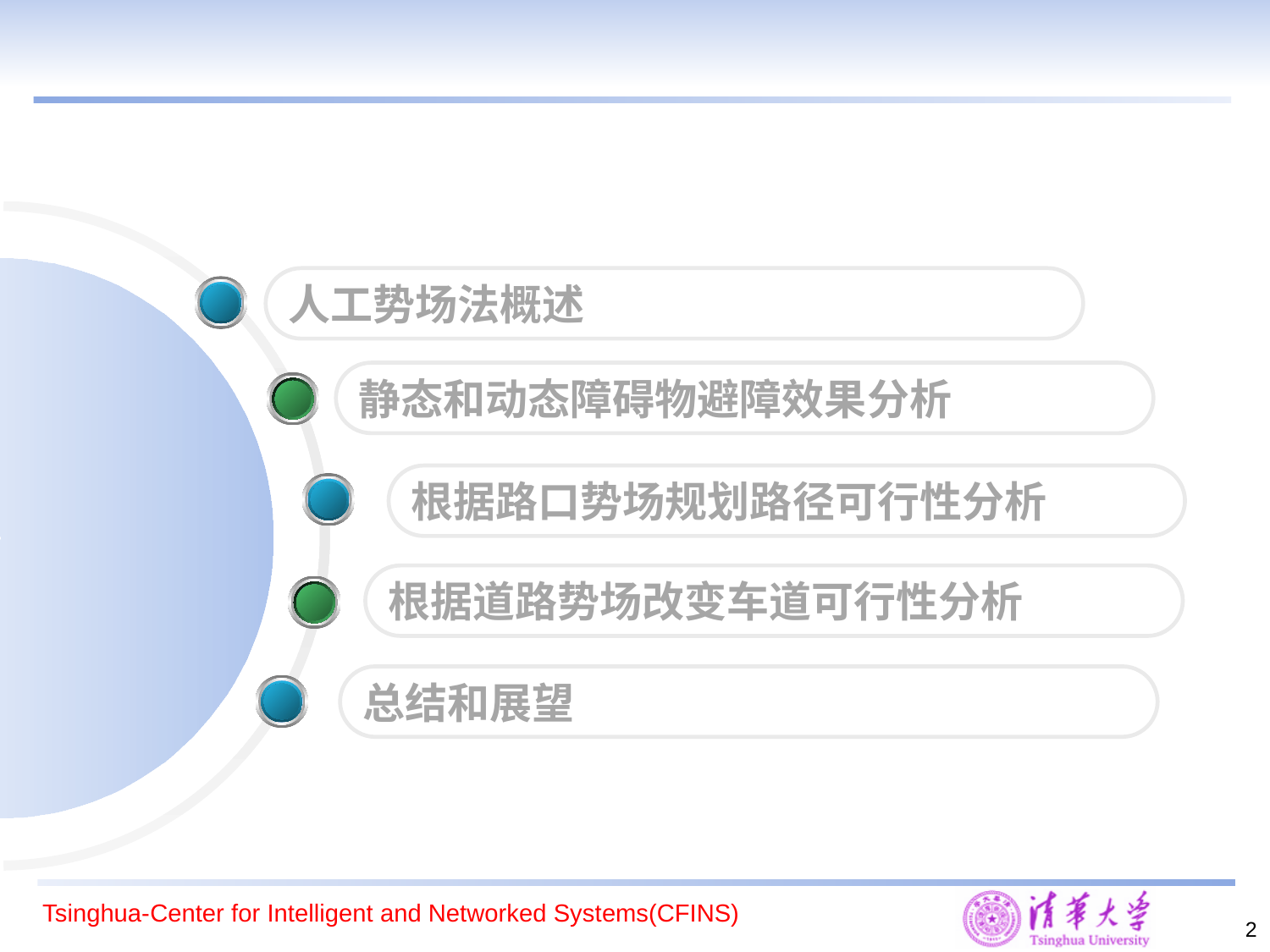

人工势场法概述

静态和动态障碍物避障效果分析

根据路口势场规划路径可行性分析

根据道路势场改变车道可行性分析

总结和展望

2